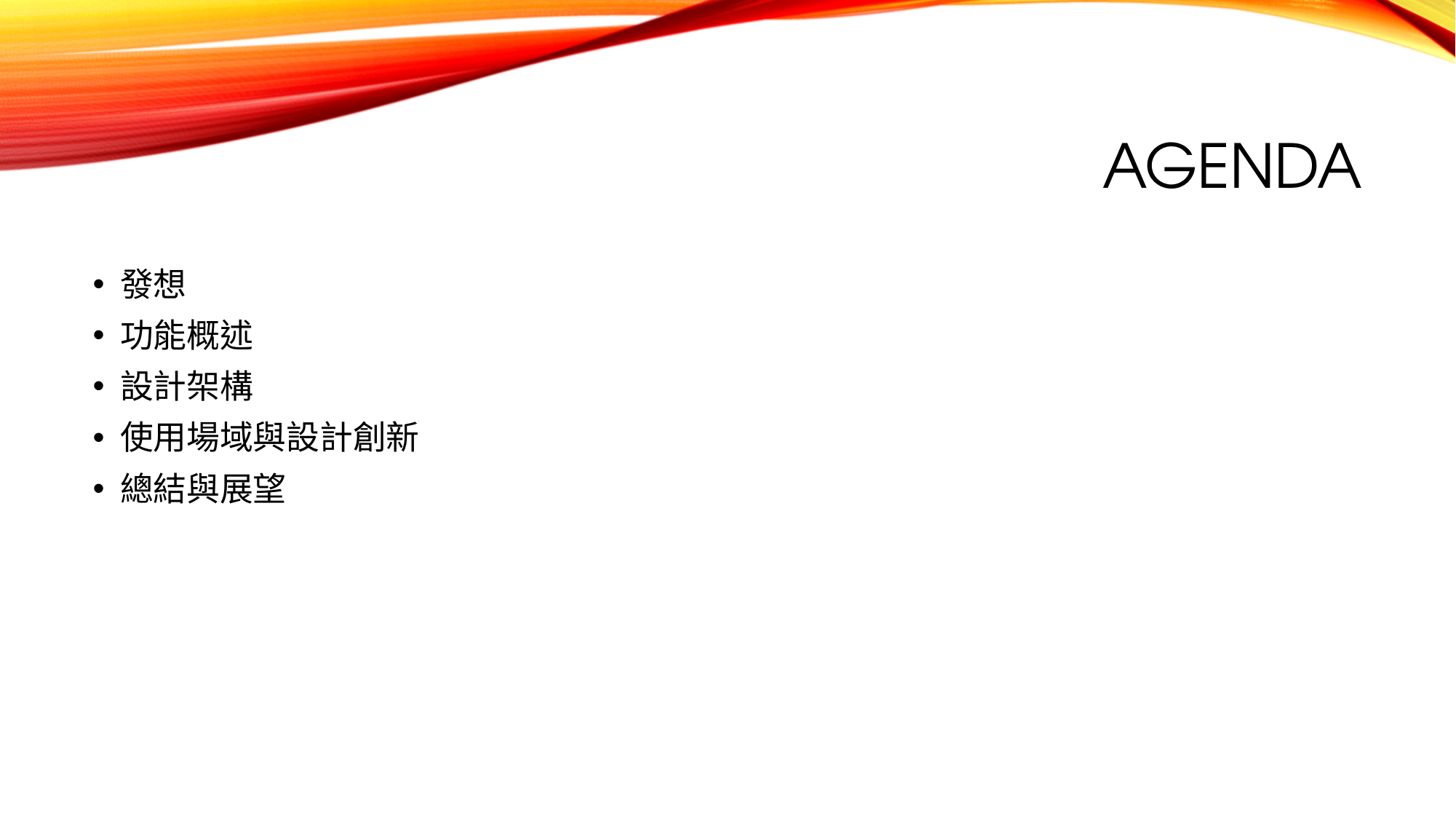

# Agenda
發想
功能概述
設計架構
使用場域與設計創新
總結與展望